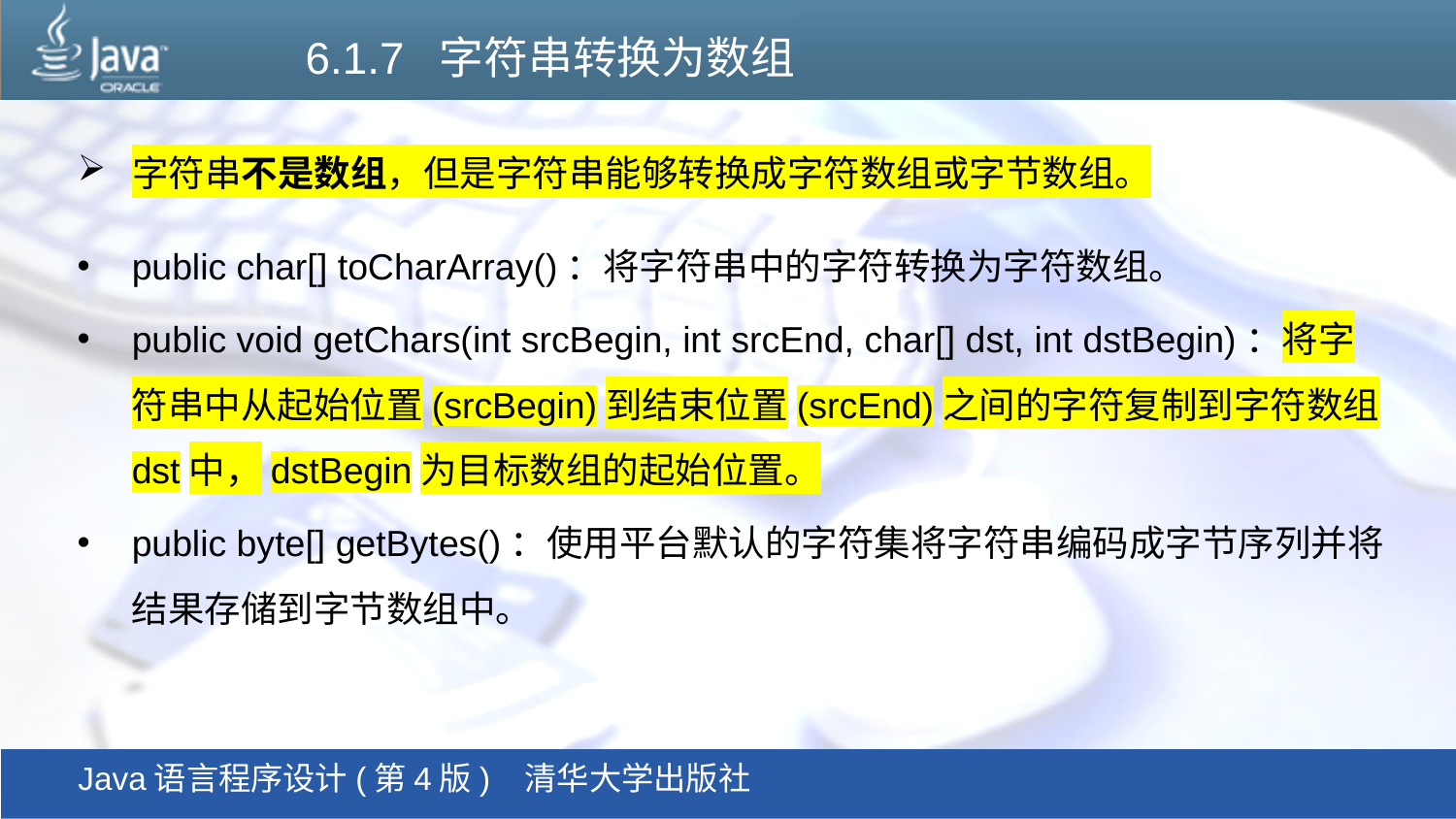

# 6.1.7  字符串转换为数组
字符串不是数组，但是字符串能够转换成字符数组或字节数组。
public char[] toCharArray()：将字符串中的字符转换为字符数组。
public void getChars(int srcBegin, int srcEnd, char[] dst, int dstBegin)：将字符串中从起始位置(srcBegin)到结束位置(srcEnd)之间的字符复制到字符数组dst中，dstBegin为目标数组的起始位置。
public byte[] getBytes()：使用平台默认的字符集将字符串编码成字节序列并将结果存储到字节数组中。